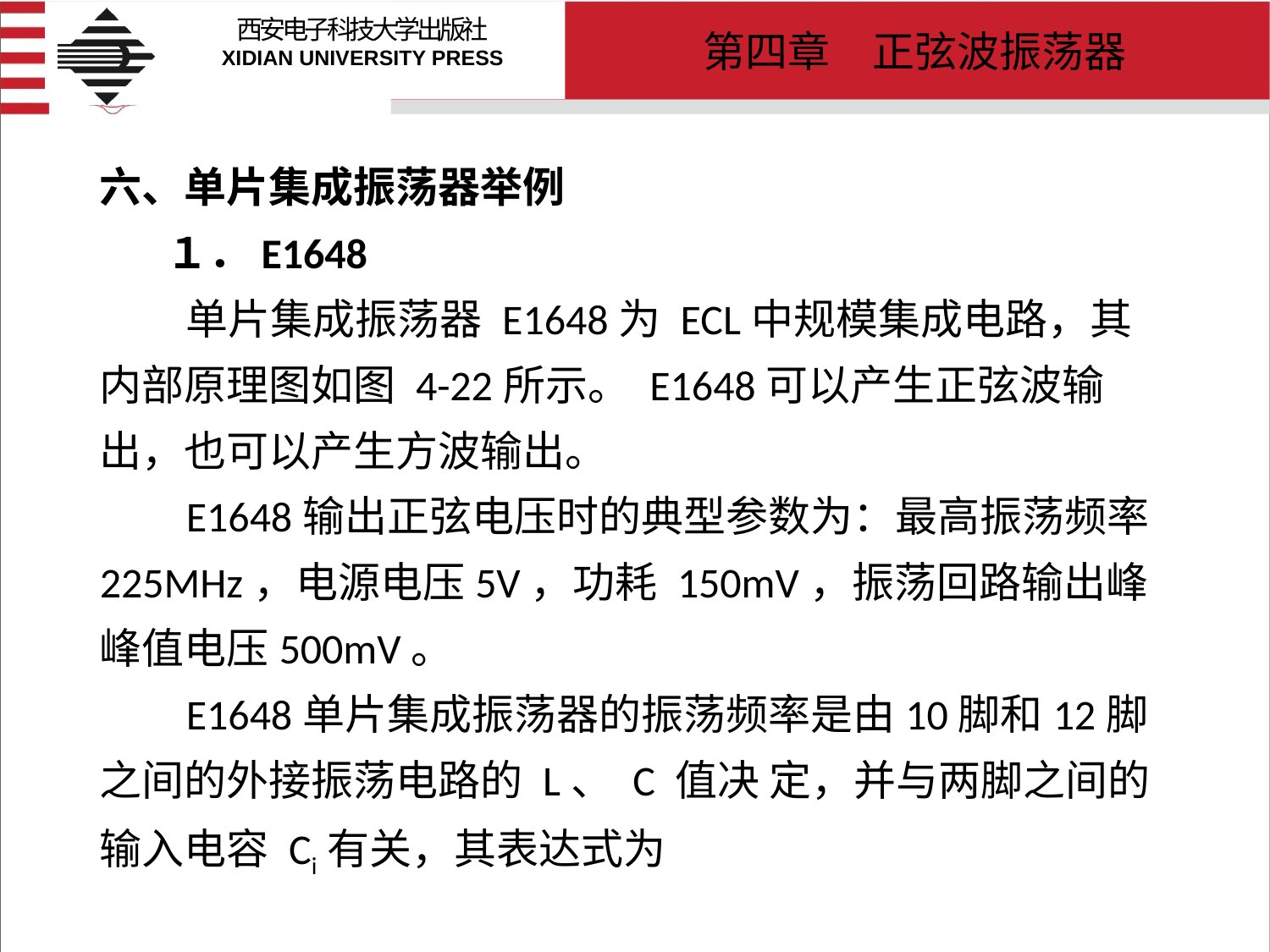

# 六、单片集成振荡器举例 １．E1648 单片集成振荡器 E1648为 ECL中规模集成电路，其内部原理图如图 4-22所示。 E1648可以产生正弦波输出，也可以产生方波输出。 E1648输出正弦电压时的典型参数为：最高振荡频率225MHz，电源电压5V，功耗 150mV，振荡回路输出峰峰值电压500mV。 E1648单片集成振荡器的振荡频率是由10脚和12脚之间的外接振荡电路的 L、 C 值决 定，并与两脚之间的输入电容 Ci有关，其表达式为